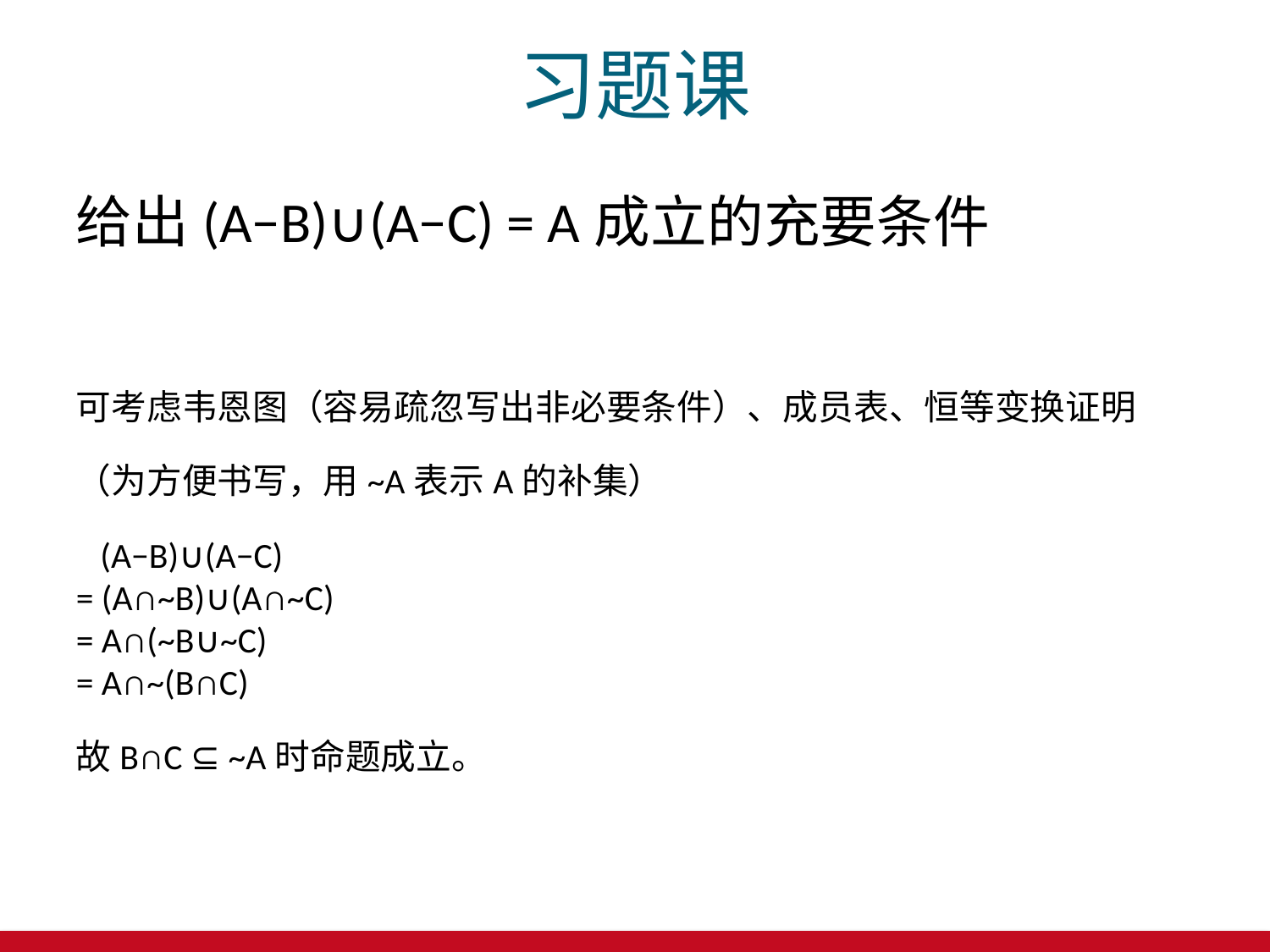

# 习题课
给出(A−B)∪(A−C) = A成立的充要条件

可考虑韦恩图（容易疏忽写出非必要条件）、成员表、恒等变换证明
（为方便书写，用~A表示A的补集）
   (A−B)∪(A−C)
= (A∩~B)∪(A∩~C)
= A∩(~B∪~C)
= A∩~(B∩C)
故B∩C ⊆ ~A时命题成立。